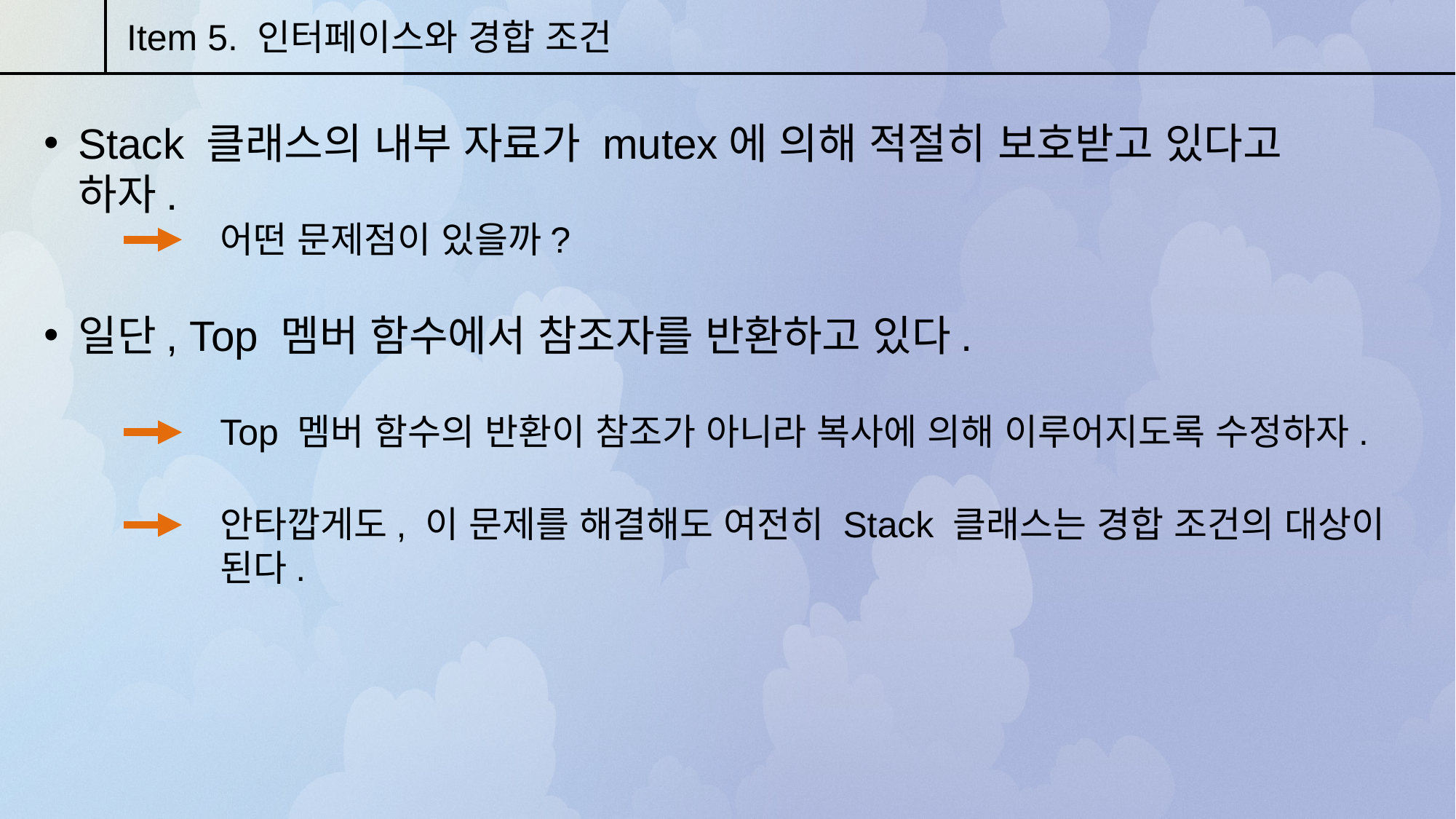

Item 5. 인터페이스와 경합 조건
Stack 클래스의 내부 자료가 mutex에 의해 적절히 보호받고 있다고 하자.
어떤 문제점이 있을까?
일단, Top 멤버 함수에서 참조자를 반환하고 있다.
Top 멤버 함수의 반환이 참조가 아니라 복사에 의해 이루어지도록 수정하자.
안타깝게도, 이 문제를 해결해도 여전히 Stack 클래스는 경합 조건의 대상이 된다.